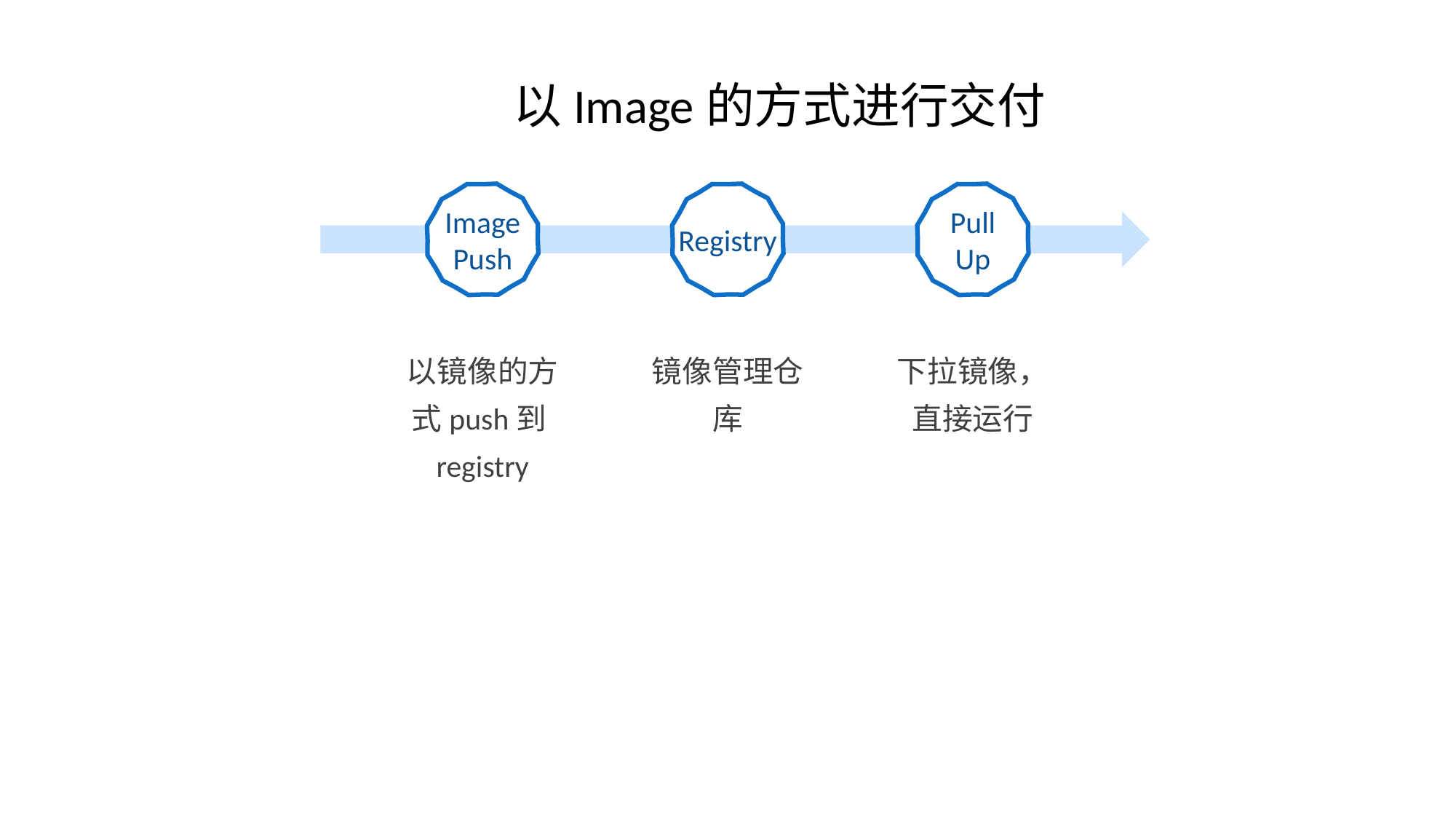

以Image的方式进行交付
Image
Push
以镜像的方式push到registry
Registry
镜像管理仓库
Pull
Up
下拉镜像，直接运行